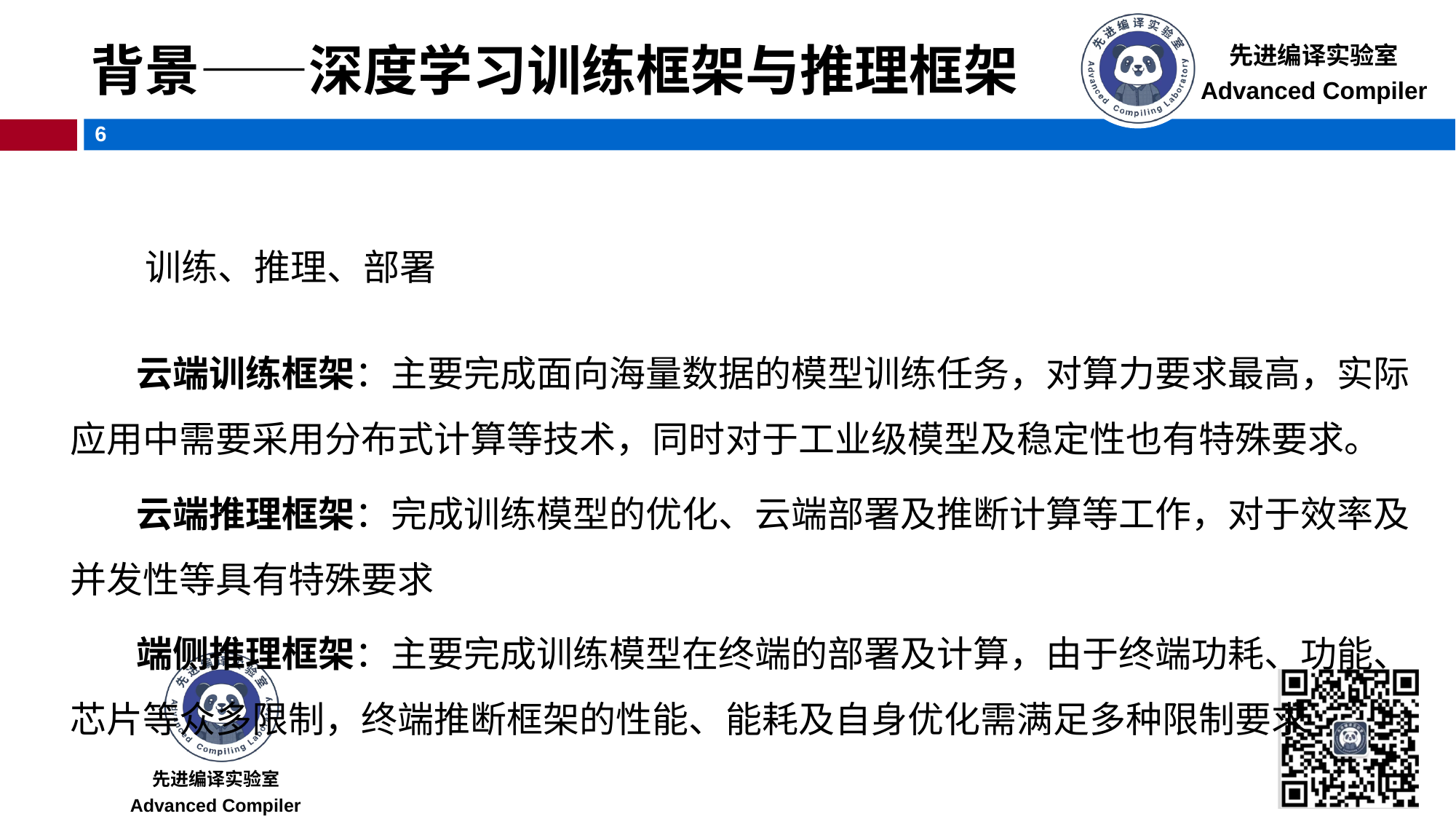

# 背景——深度学习训练框架与推理框架
 训练、推理、部署
       云端训练框架：主要完成面向海量数据的模型训练任务，对算力要求最高，实际应用中需要采用分布式计算等技术，同时对于工业级模型及稳定性也有特殊要求。
       云端推理框架：完成训练模型的优化、云端部署及推断计算等工作，对于效率及并发性等具有特殊要求
       端侧推理框架：主要完成训练模型在终端的部署及计算，由于终端功耗、功能、芯片等众多限制，终端推断框架的性能、能耗及自身优化需满足多种限制要求